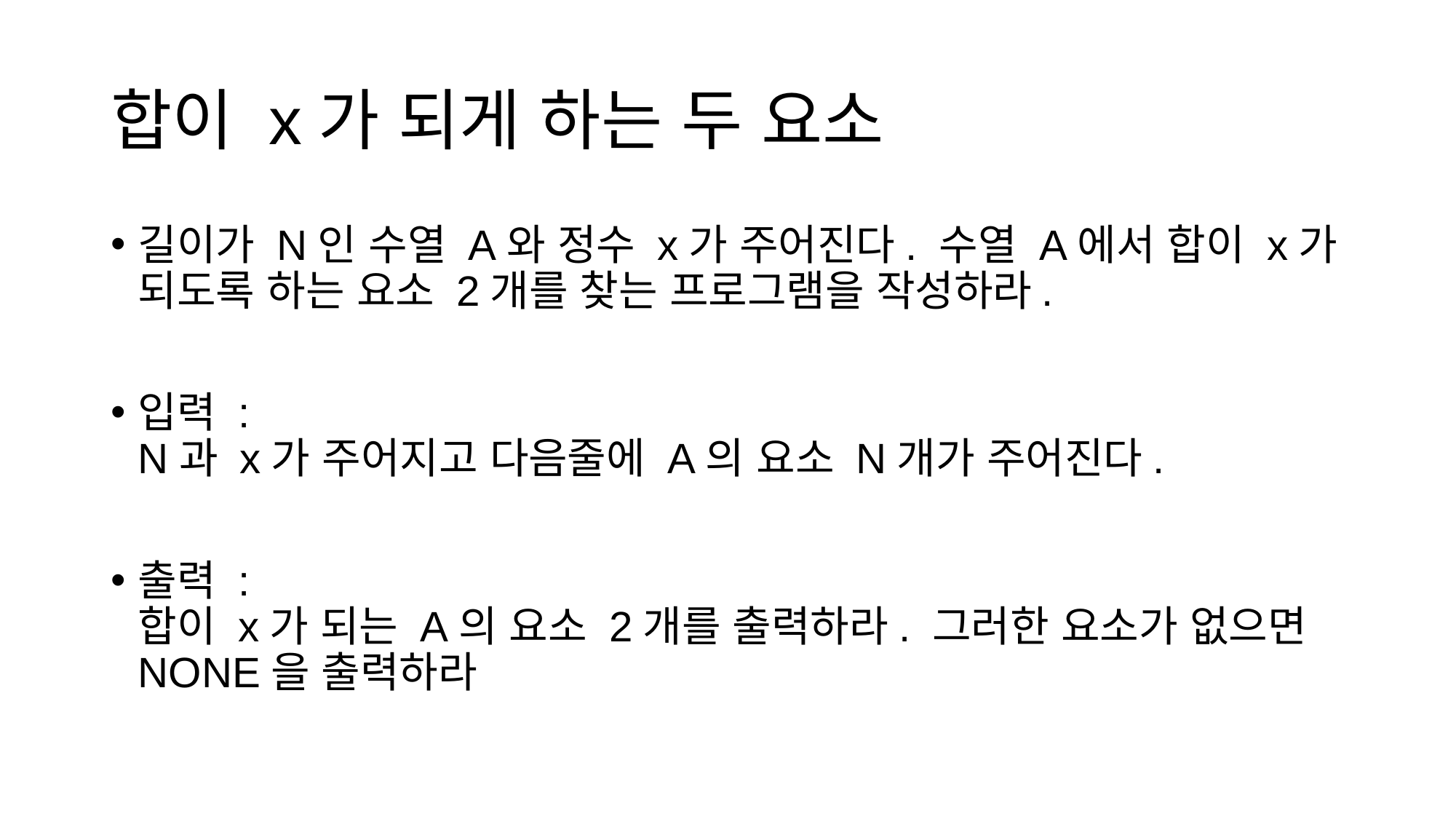

# 합이 x가 되게 하는 두 요소
길이가 N인 수열 A와 정수 x가 주어진다. 수열 A에서 합이 x가 되도록 하는 요소 2개를 찾는 프로그램을 작성하라.

입력 :
N과 x가 주어지고 다음줄에 A의 요소 N개가 주어진다.

출력 :
합이 x가 되는 A의 요소 2개를 출력하라. 그러한 요소가 없으면 NONE을 출력하라